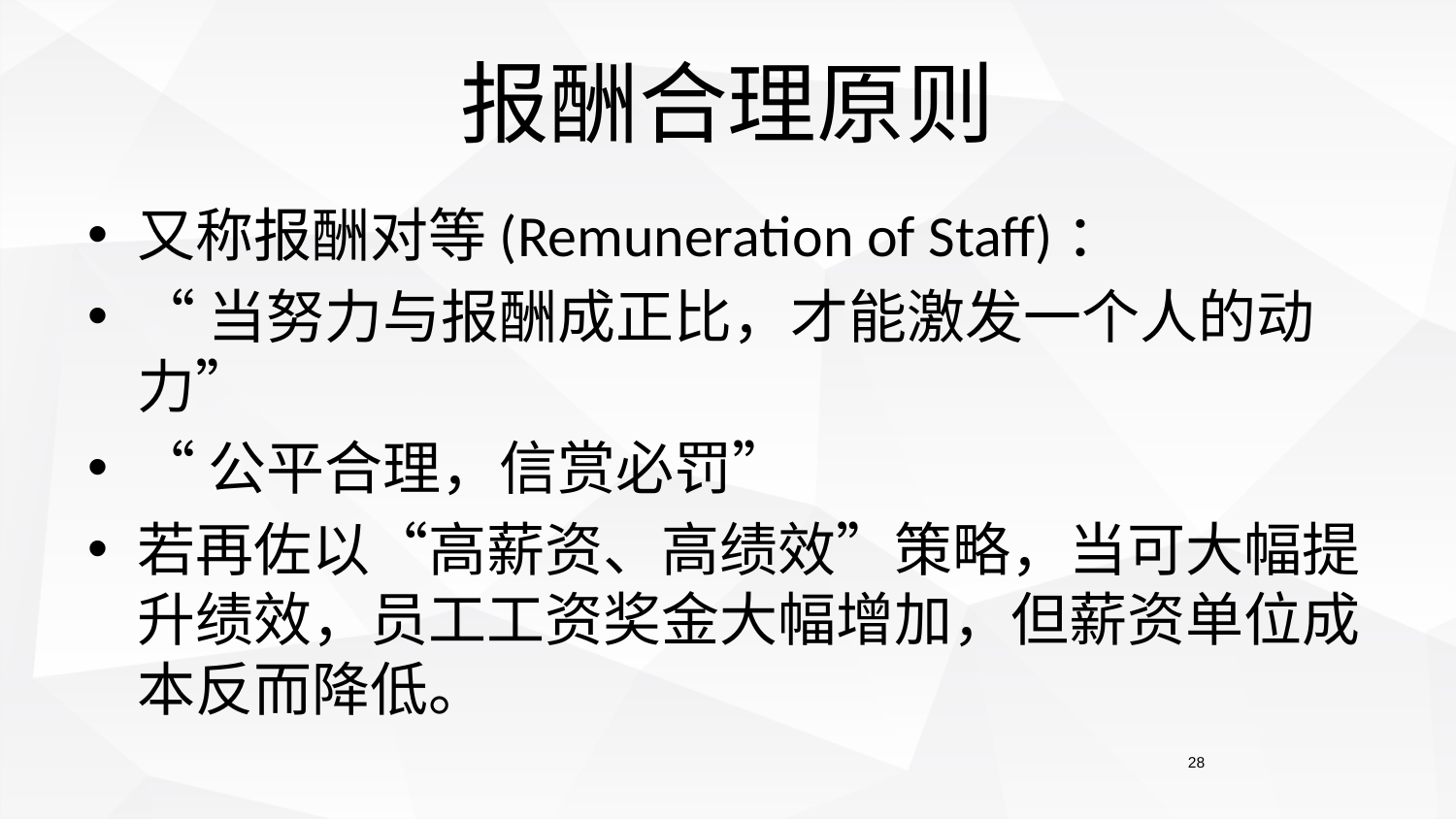

# 报酬合理原则
又称报酬对等(Remuneration of Staff)：
“当努力与报酬成正比，才能激发一个人的动力”
“公平合理，信赏必罚”
若再佐以“高薪资、高绩效”策略，当可大幅提升绩效，员工工资奖金大幅增加，但薪资单位成本反而降低。
28